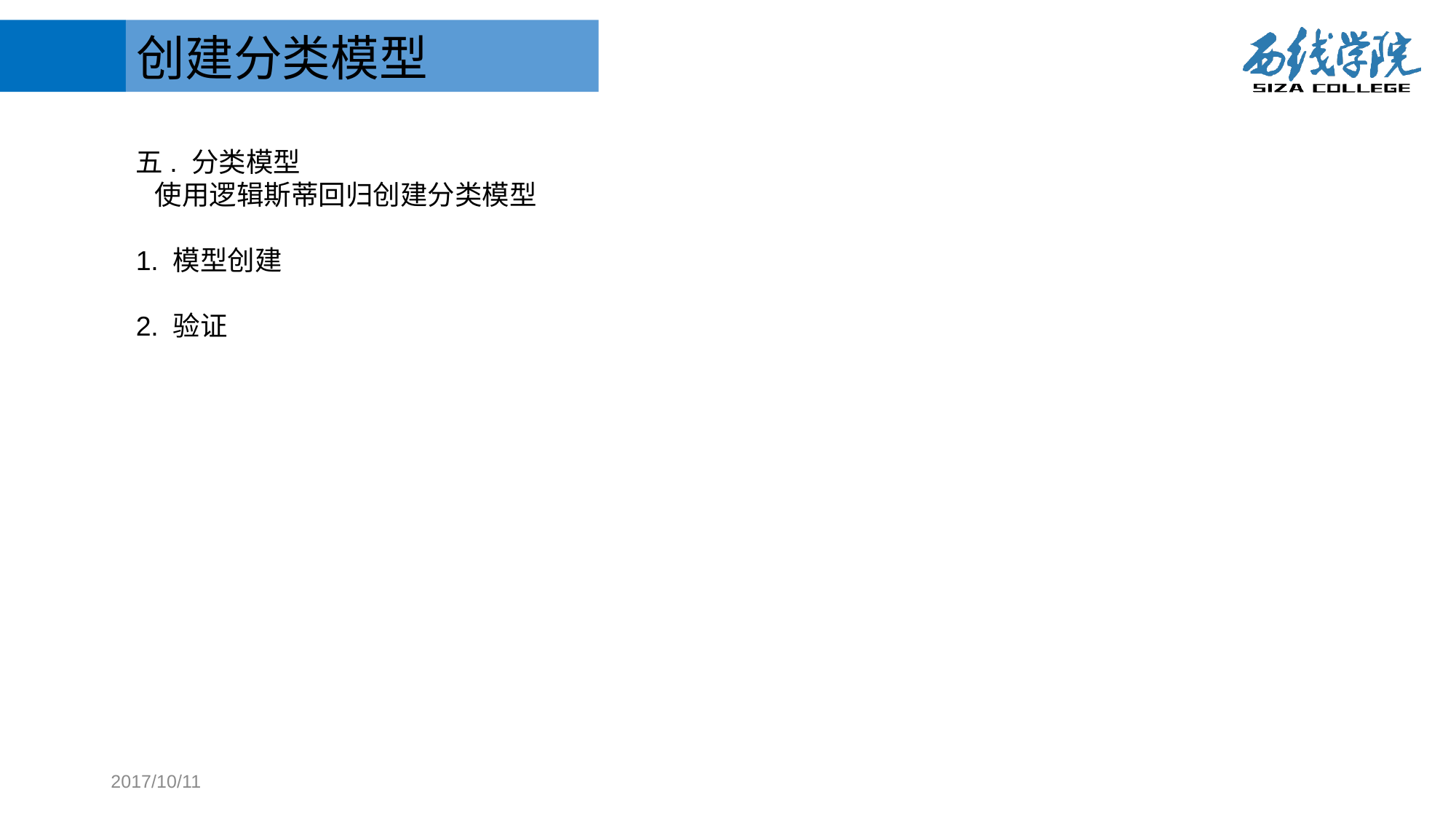

创建分类模型
五. 分类模型
  使用逻辑斯蒂回归创建分类模型

1. 模型创建

2. 验证

2017/10/11